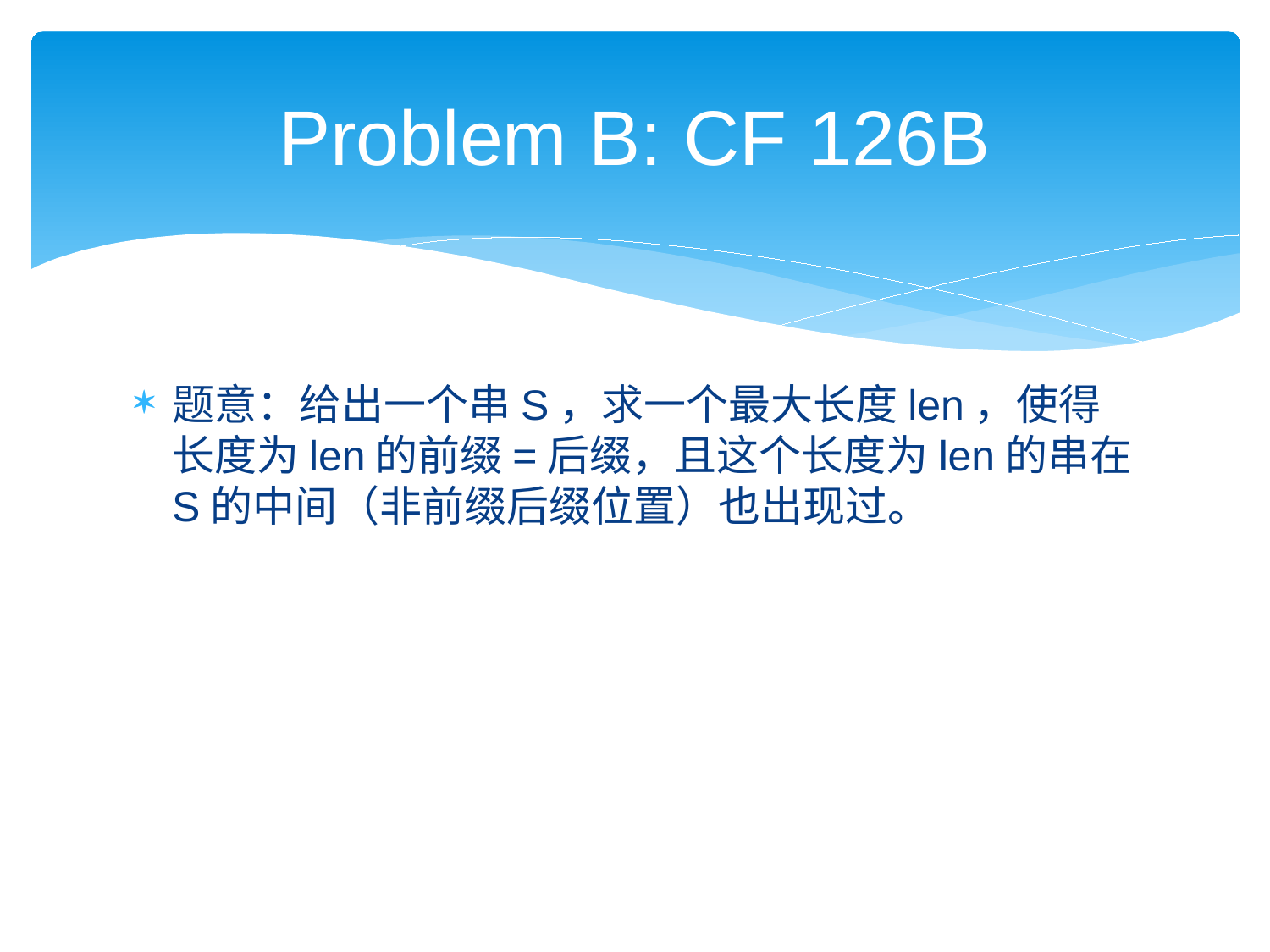

# Problem B: CF 126B
题意：给出一个串S，求一个最大长度len，使得长度为len的前缀=后缀，且这个长度为len的串在S的中间（非前缀后缀位置）也出现过。